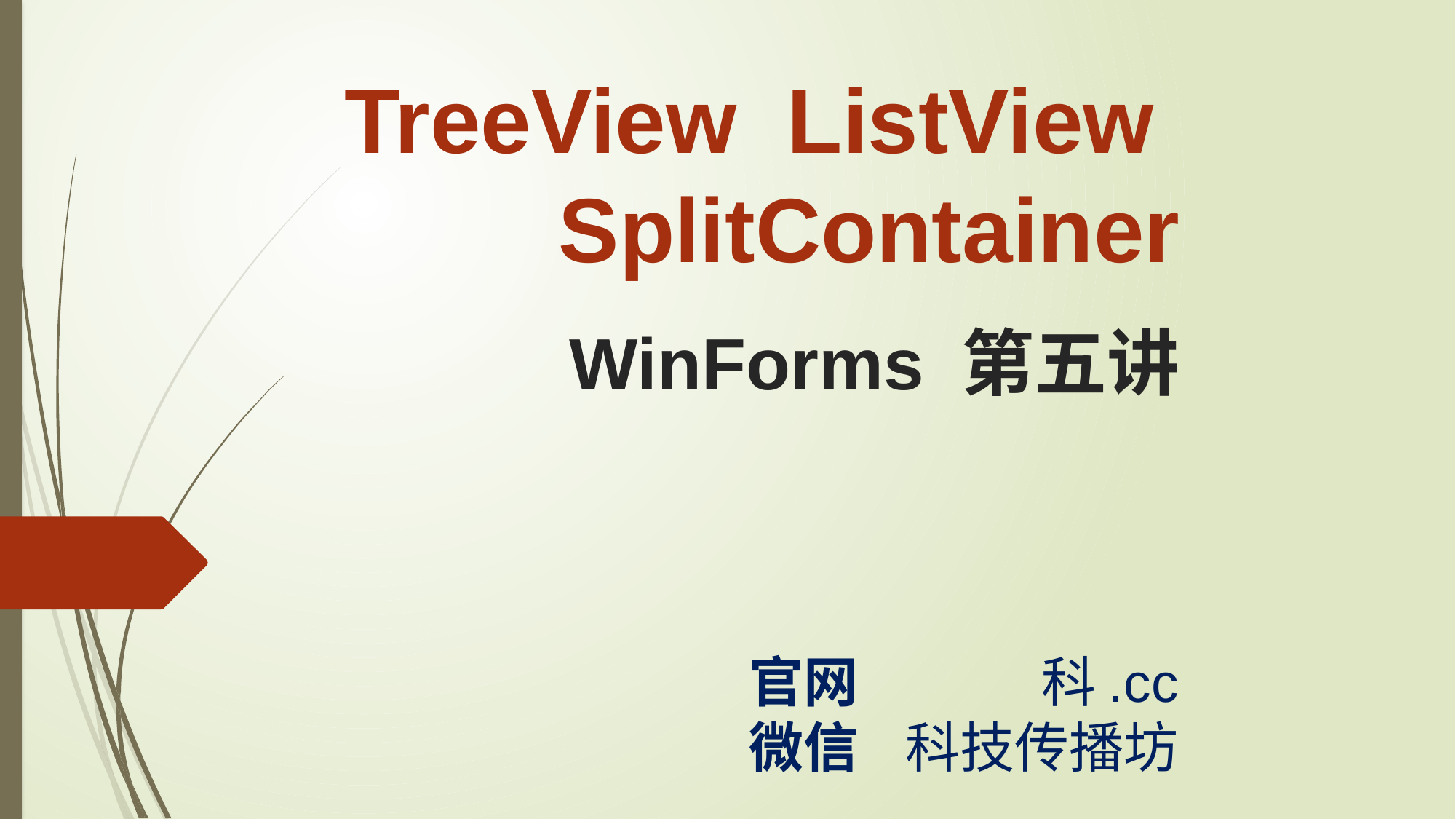

TreeView  ListView
SplitContainer

WinForms 第五讲
官网
微信
科.cc
科技传播坊